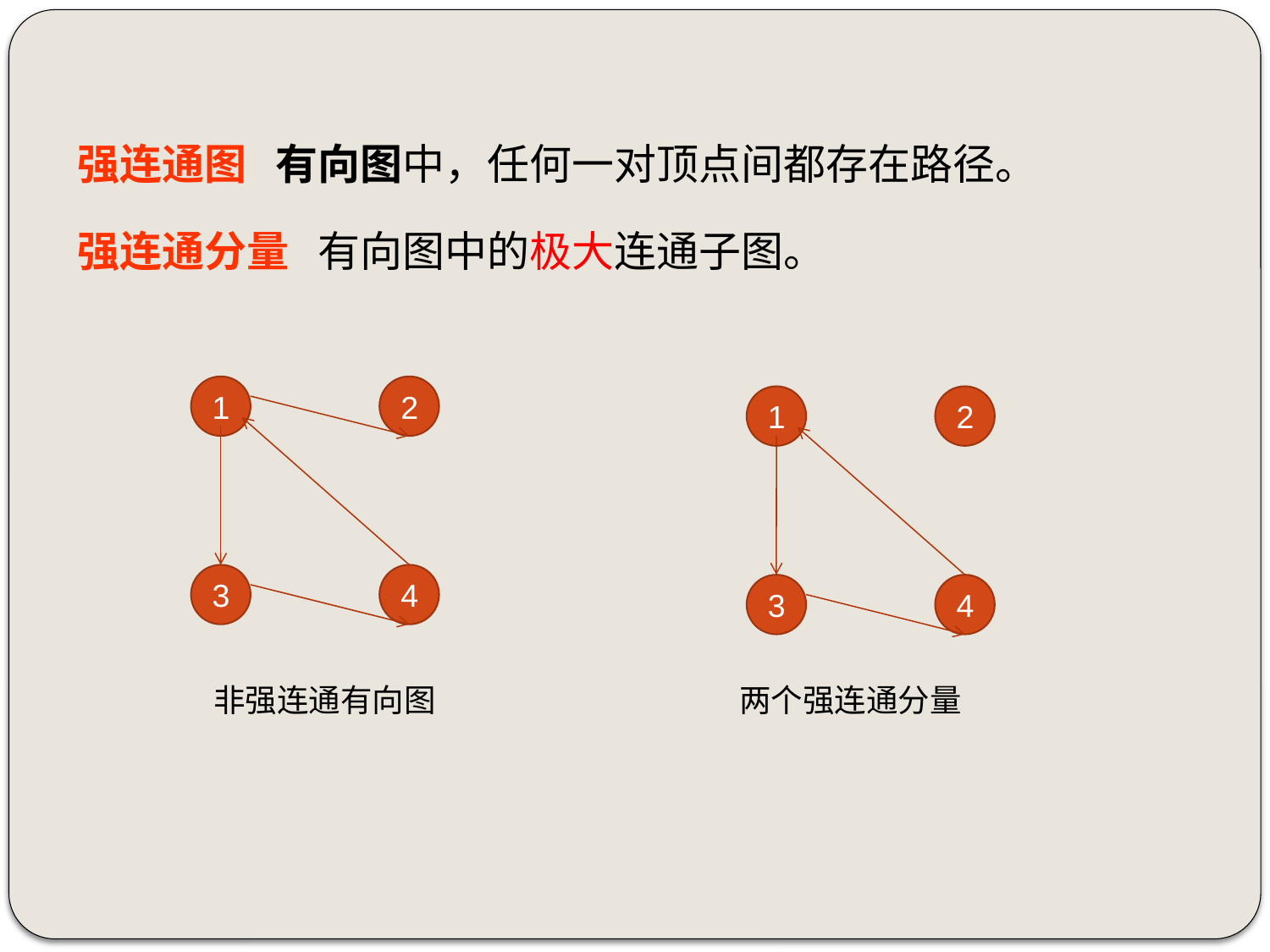

强连通图   有向图中，任何一对顶点间都存在路径。
强连通分量   有向图中的极大连通子图。

1
2
1
2
3
4
3
4
非强连通有向图
两个强连通分量